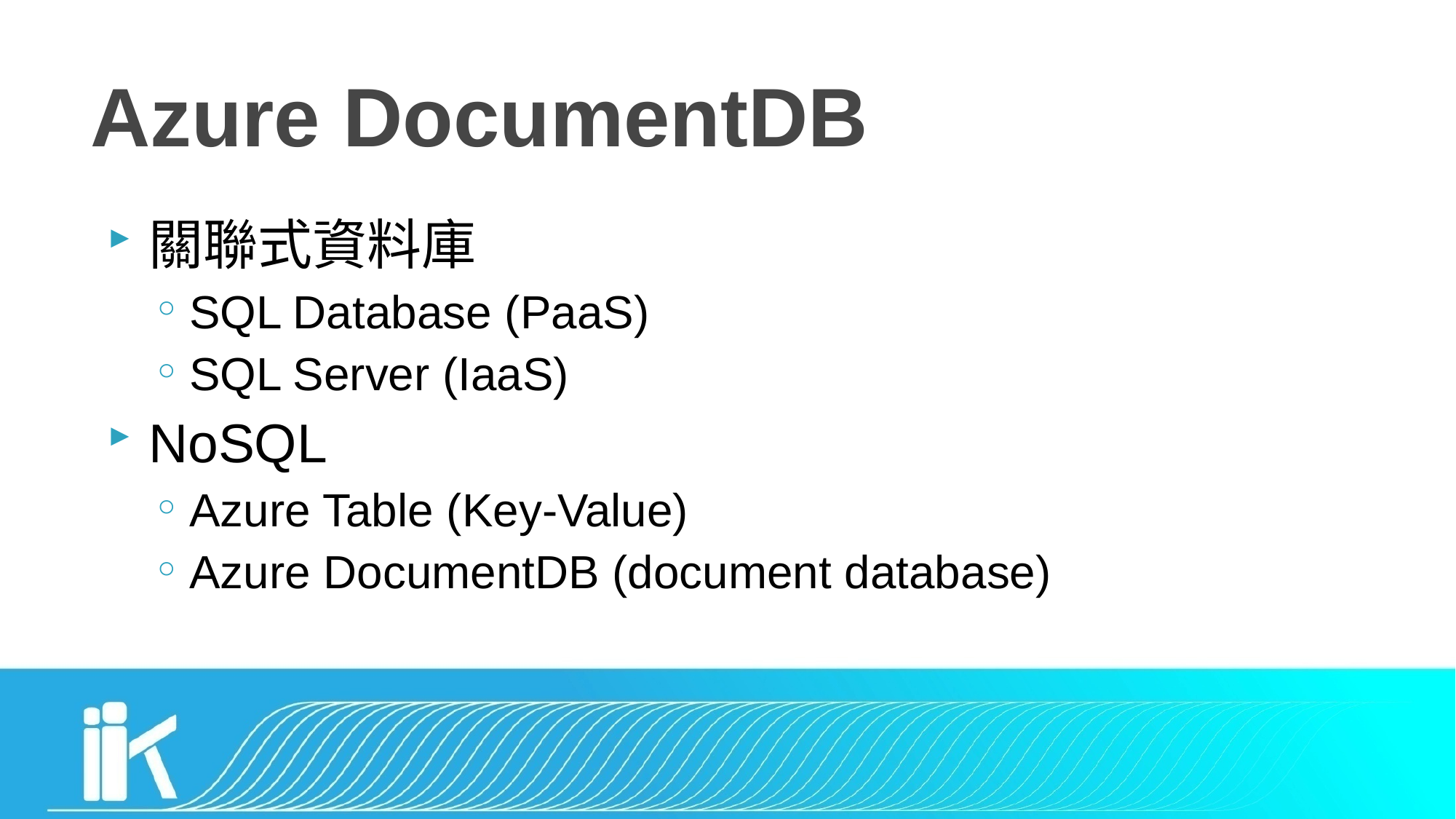

# Azure DocumentDB
關聯式資料庫
SQL Database (PaaS)
SQL Server (IaaS)
NoSQL
Azure Table (Key-Value)
Azure DocumentDB (document database)